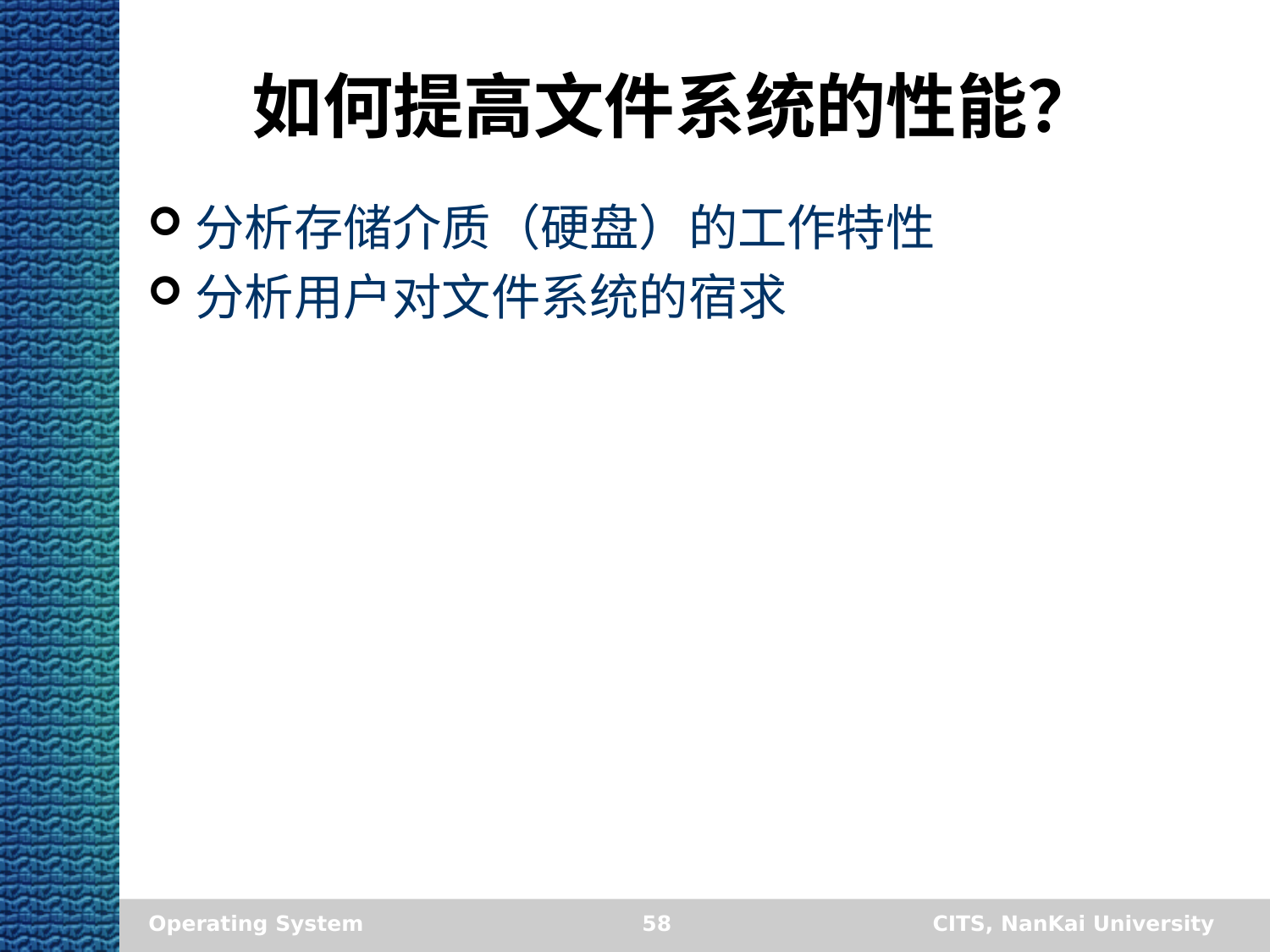

# 如何提高文件系统的性能？
分析存储介质（硬盘）的工作特性
分析用户对文件系统的宿求

Operating System
58
CITS, NanKai University